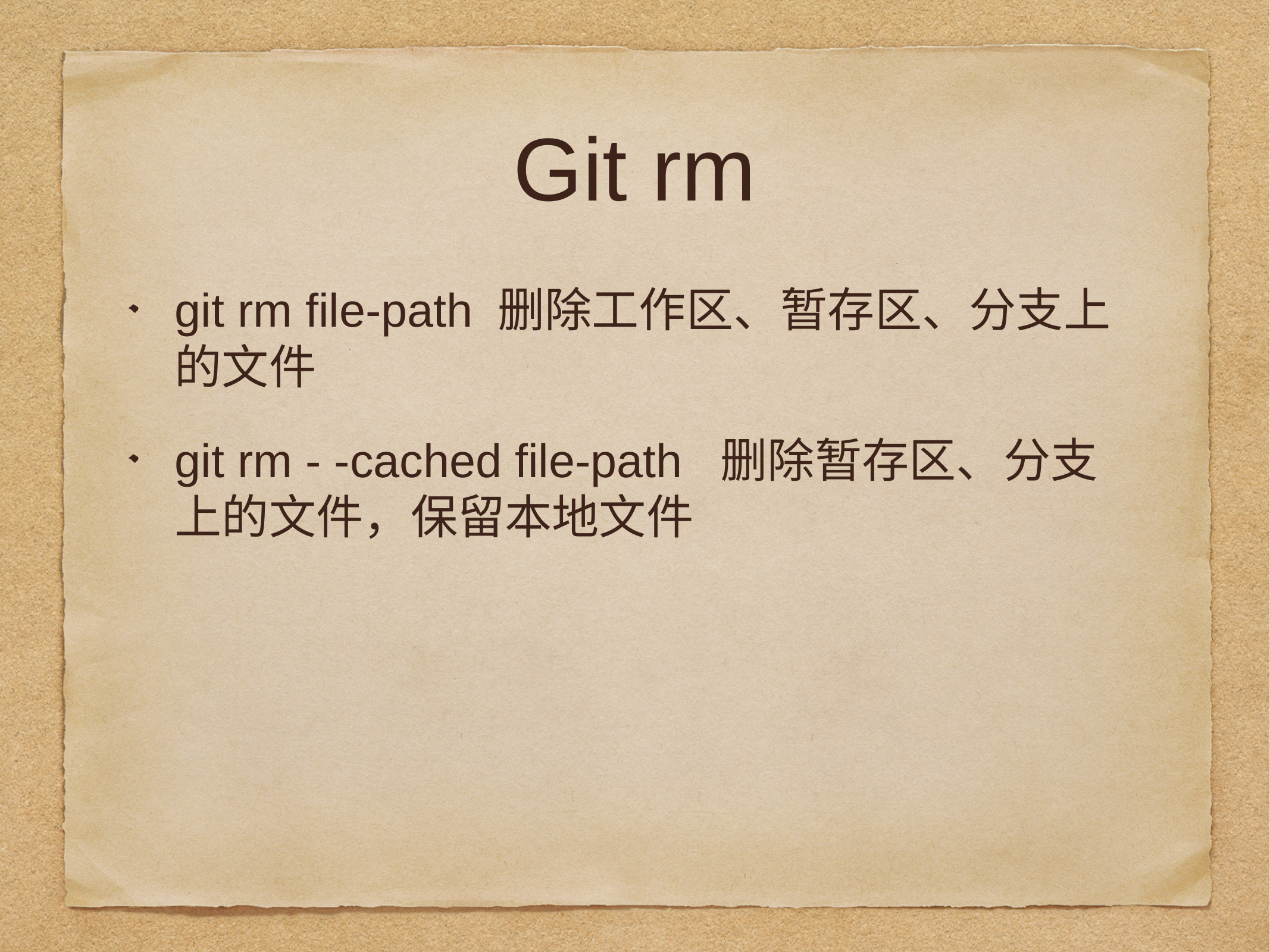

# Git rm
git rm file-path 删除工作区、暂存区、分支上的文件
git rm - -cached file-path  删除暂存区、分支上的文件，保留本地文件